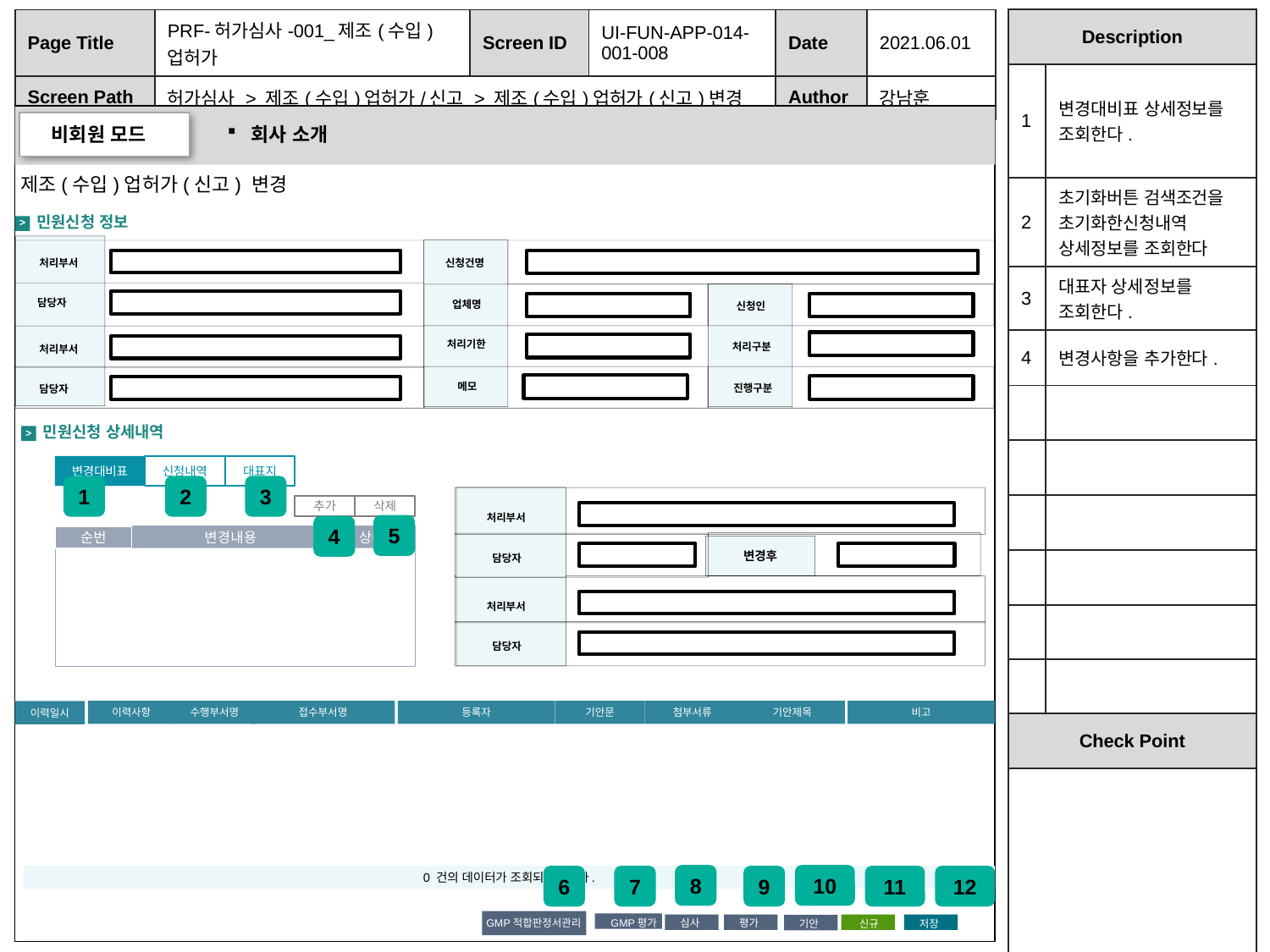

| Description |  |
| --- | --- |
| 1 | 변경대비표 상세정보를 조회한다. |
| 2 | 초기화버튼 검색조건을 초기화한신청내역 상세정보를 조회한다 |
| 3 | 대표자 상세정보를 조회한다. |
| 4 | 변경사항을 추가한다. |
|  |  |
|  |  |
|  |  |
|  |  |
|  |  |
|  |  |
| Check Point |  |
|  |  |
| Page Title | PRF-허가심사-001\_제조(수입)업허가 | Screen ID | UI-FUN-APP-014-001-008 | Date | 2021.06.01 |
| --- | --- | --- | --- | --- | --- |
| Screen Path | 허가심사 > 제조(수입)업허가/신고 > 제조(수입)업허가(신고)변경 |  |  | Author | 강남훈 |

비회원 모드
회사 소개
제조(수입)업허가(신고) 변경
민원신청 정보
>

신청건명
처리부서

담당자

업체명

신청인

처리기한

처리구분

처리부서

메모

진행구분

담당자

민원신청 상세내역
>
변경대비표
신청내역
대표지
1
2
3

처리부서

변경후

담당자

처리부서

담당자
추가
삭제
5
4

순번
변경내용
상태
접수부서명
등록자
기안문
첨부서류
기안제목
비고
수행부서명
이력사항
이력일시
8
10
0 건의 데이터가 조회되었습니다.
6
7
9
11
12
GMP평가

심사

평가

   GMP적합판정서관리

기안

신규

저장